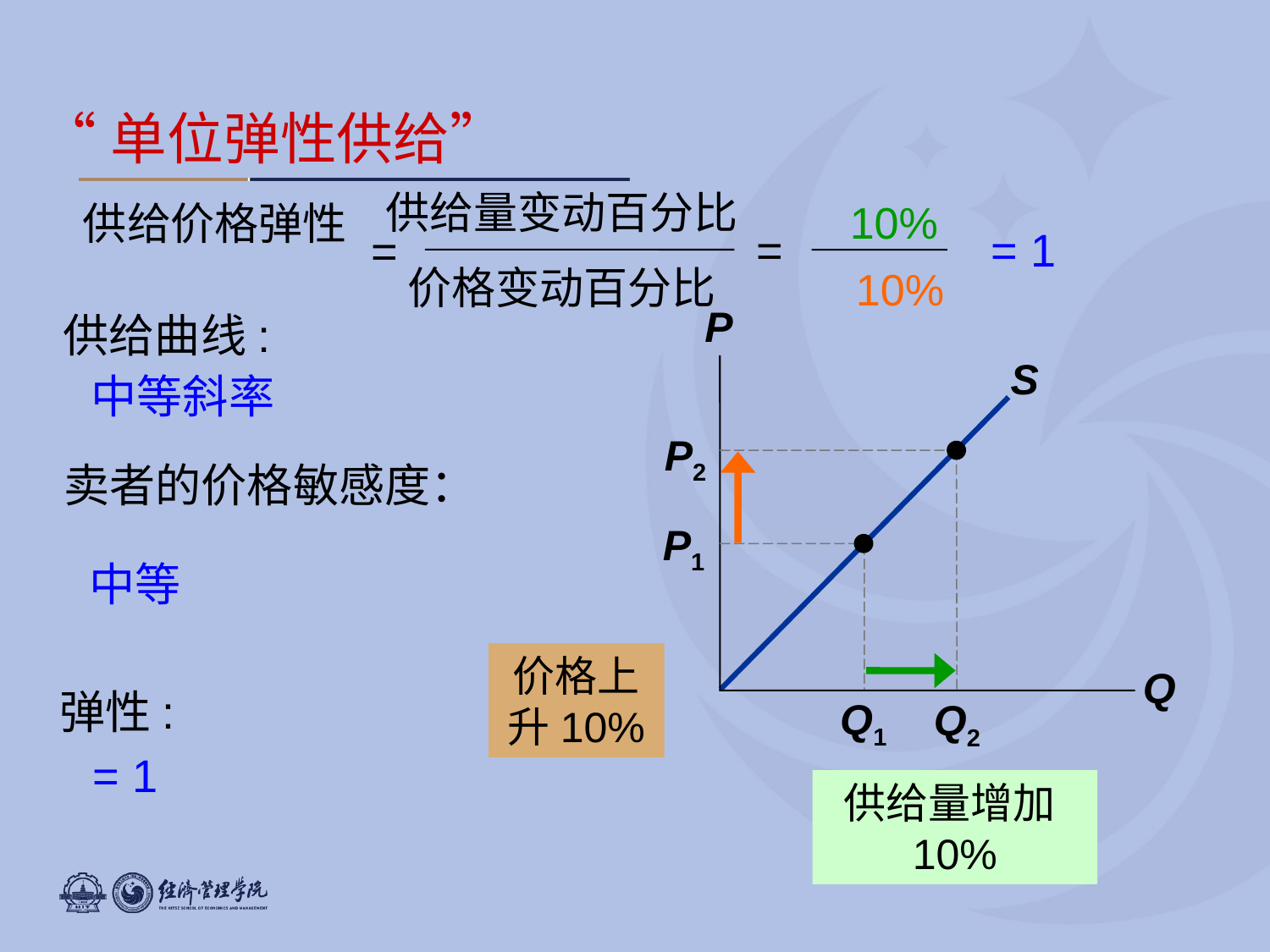

0
“单位弹性供给”
供给量变动百分比
价格变动百分比
供给价格弹性
=
=

10%
= 1
10%
P

Q
供给曲线:
S

中等斜率
P2

卖者的价格敏感度：

Q2

P1

中等

价格上升10%
弹性:
Q1
= 1
供给量增加10%